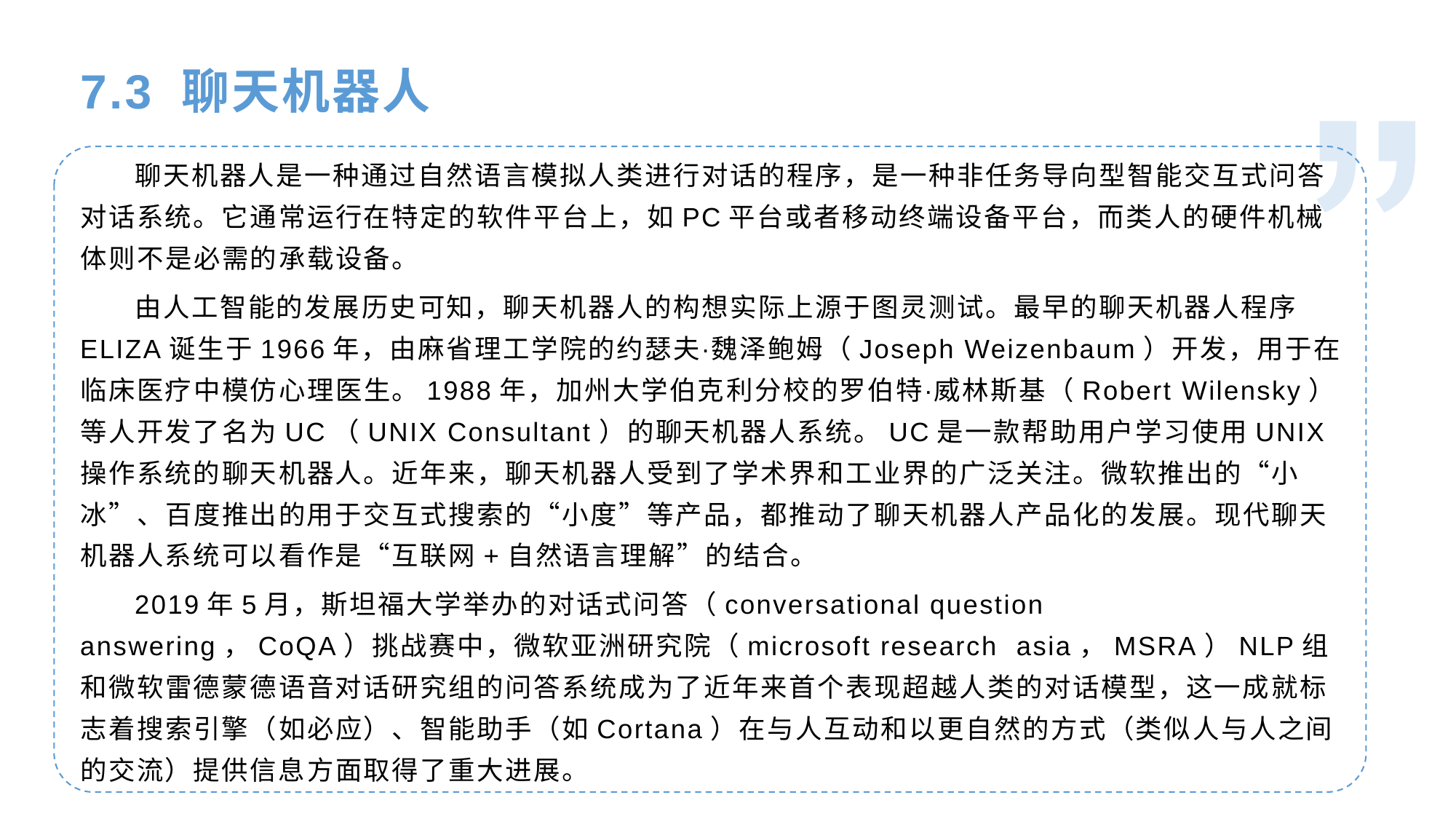

人工智能基础
7.3 聊天机器人

聊天机器人是一种通过自然语言模拟人类进行对话的程序，是一种非任务导向型智能交互式问答对话系统。它通常运行在特定的软件平台上，如PC平台或者移动终端设备平台，而类人的硬件机械体则不是必需的承载设备。
由人工智能的发展历史可知，聊天机器人的构想实际上源于图灵测试。最早的聊天机器人程序ELIZA诞生于1966年，由麻省理工学院的约瑟夫∙魏泽鲍姆（Joseph Weizenbaum）开发，用于在临床医疗中模仿心理医生。1988年，加州大学伯克利分校的罗伯特∙威林斯基（Robert Wilensky）等人开发了名为UC（UNIX Consultant）的聊天机器人系统。UC是一款帮助用户学习使用UNIX操作系统的聊天机器人。近年来，聊天机器人受到了学术界和工业界的广泛关注。微软推出的“小冰”、百度推出的用于交互式搜索的“小度”等产品，都推动了聊天机器人产品化的发展。现代聊天机器人系统可以看作是“互联网+自然语言理解”的结合。
2019年5月，斯坦福大学举办的对话式问答（conversational question answering，CoQA）挑战赛中，微软亚洲研究院（microsoft research  asia，MSRA）NLP组和微软雷德蒙德语音对话研究组的问答系统成为了近年来首个表现超越人类的对话模型，这一成就标志着搜索引擎（如必应）、智能助手（如Cortana）在与人互动和以更自然的方式（类似人与人之间的交流）提供信息方面取得了重大进展。